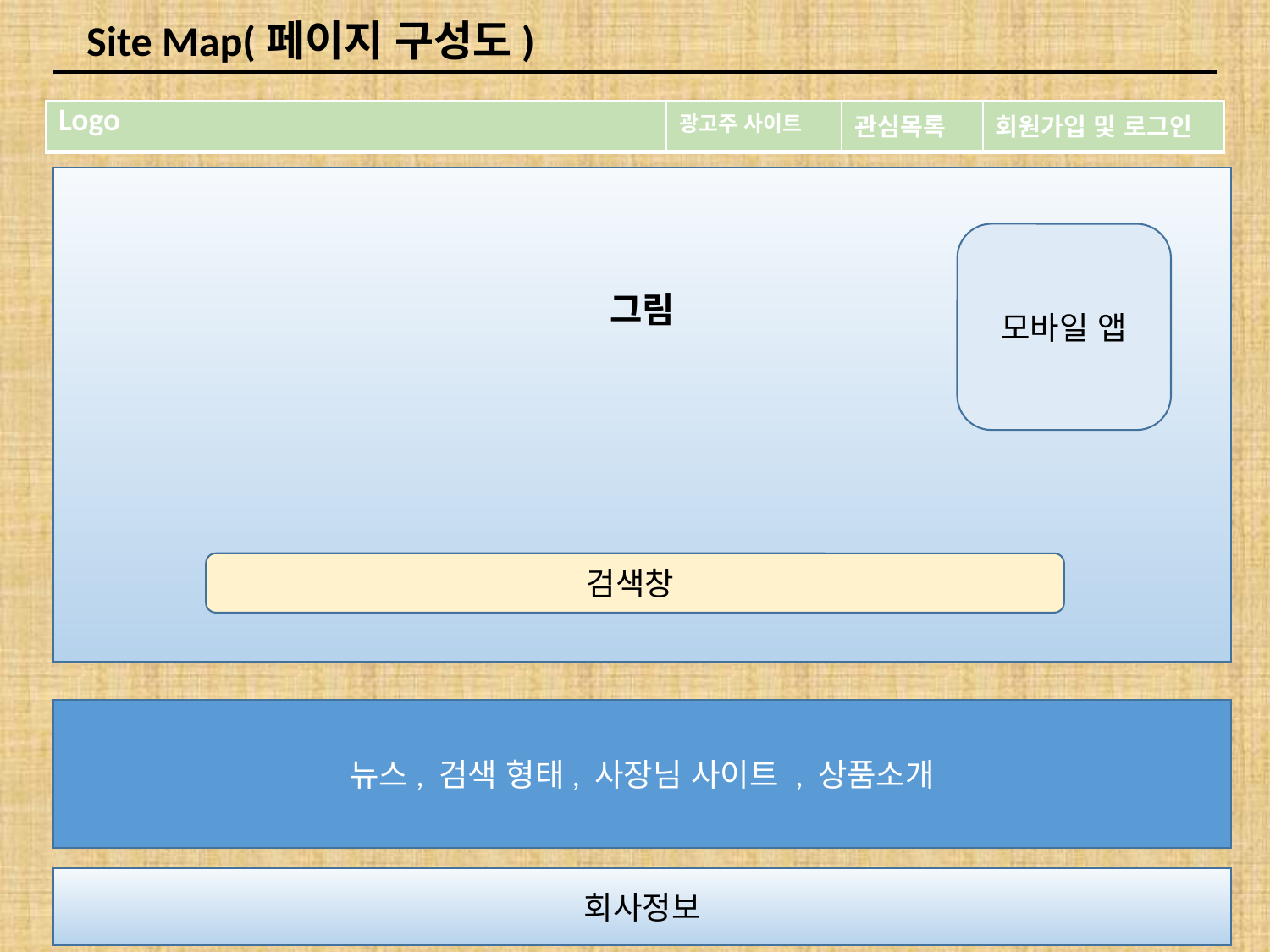

Site Map(페이지 구성도)
| Logo | 광고주 사이트 | 관심목록 | 회원가입 및 로그인 |
| --- | --- | --- | --- |

모바일 앱
그림
검색창
뉴스, 검색 형태, 사장님 사이트 , 상품소개
회사정보